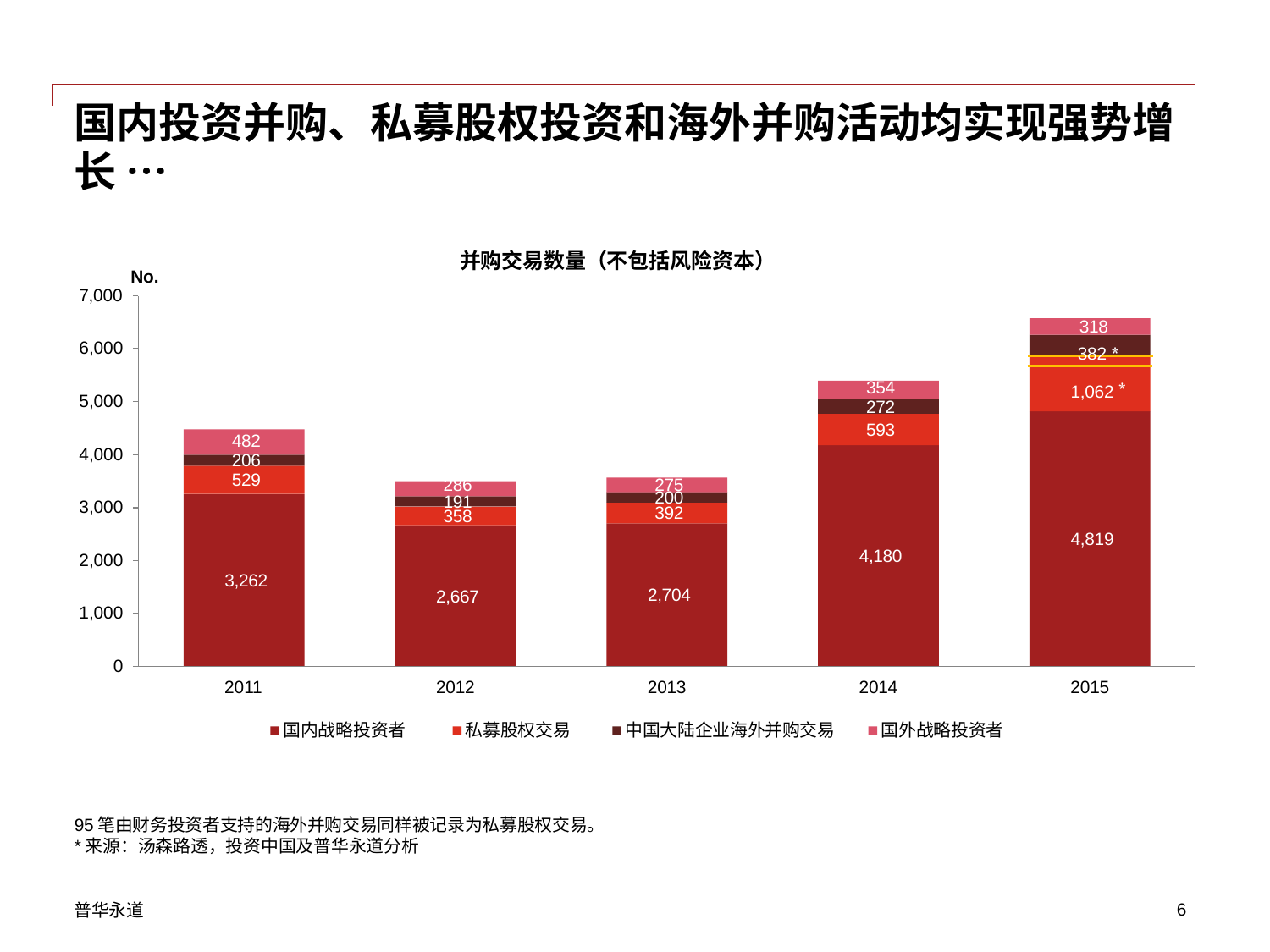

# 国内投资并购、私募股权投资和海外并购活动均实现强势增
长 …
并购交易数量（不包括风险资本）
No.
7,000
318

382 *

6,000

1,062 *
354
272

5,000

593

482
206
4,000

529
275

286
191

200

3,000

392

358

4,819
4,180
2,000

3,262
2,704
2,667
1,000

0

2011
2012
2013
2014
2015
国内战略投资者
私募股权交易
中国大陆企业海外并购交易
国外战略投资者

95笔由财务投资者支持的海外并购交易同样被记录为私募股权交易。
*来源：汤森路透，投资中国及普华永道分析
普华永道
6